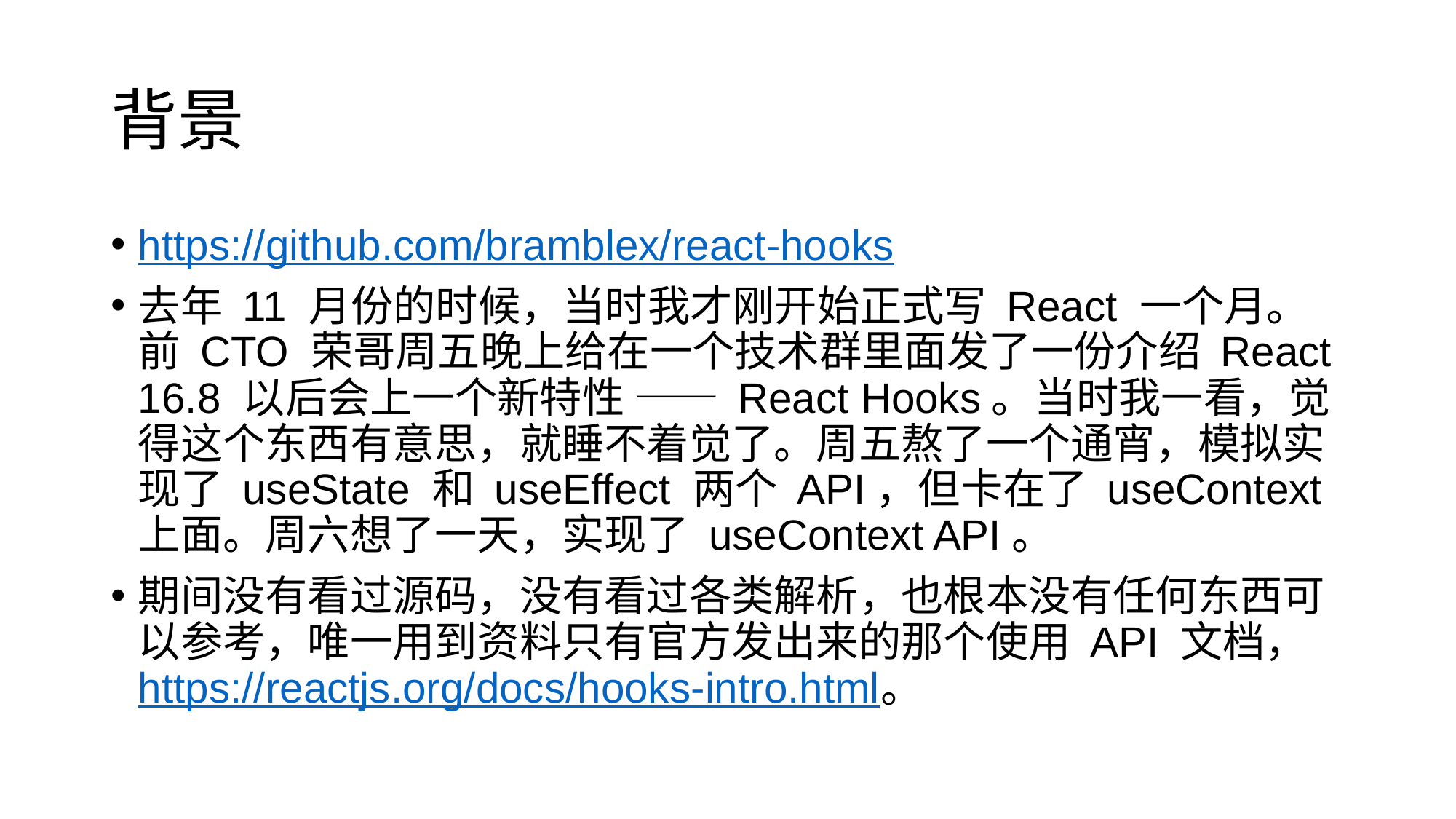

# 背景
https://github.com/bramblex/react-hooks
去年 11 月份的时候，当时我才刚开始正式写 React 一个月。前 CTO 荣哥周五晚上给在一个技术群里面发了一份介绍 React 16.8 以后会上一个新特性 —— React Hooks。当时我一看，觉得这个东西有意思，就睡不着觉了。周五熬了一个通宵，模拟实现了 useState 和 useEffect 两个 API，但卡在了 useContext 上面。周六想了一天，实现了 useContext API。
期间没有看过源码，没有看过各类解析，也根本没有任何东西可以参考，唯一用到资料只有官方发出来的那个使用 API 文档，https://reactjs.org/docs/hooks-intro.html。